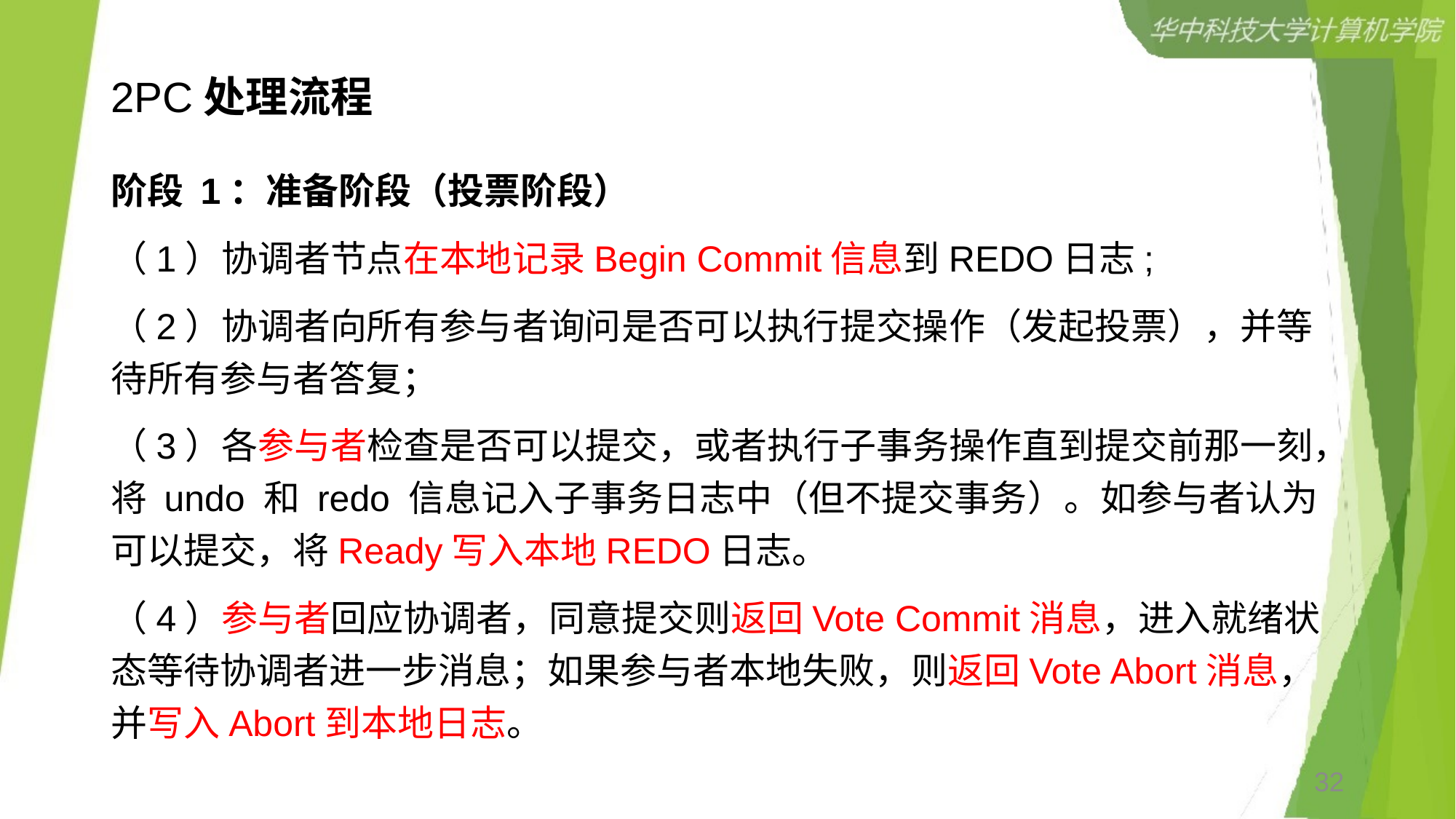

# 2PC处理流程
阶段 1：准备阶段（投票阶段）
（1）协调者节点在本地记录Begin Commit信息到REDO日志;
（2）协调者向所有参与者询问是否可以执行提交操作（发起投票），并等待所有参与者答复；
（3）各参与者检查是否可以提交，或者执行子事务操作直到提交前那一刻，将 undo 和 redo 信息记入子事务日志中（但不提交事务）。如参与者认为可以提交，将Ready写入本地REDO日志。
（4）参与者回应协调者，同意提交则返回Vote Commit消息，进入就绪状态等待协调者进一步消息；如果参与者本地失败，则返回Vote Abort消息，并写入Abort到本地日志。
32